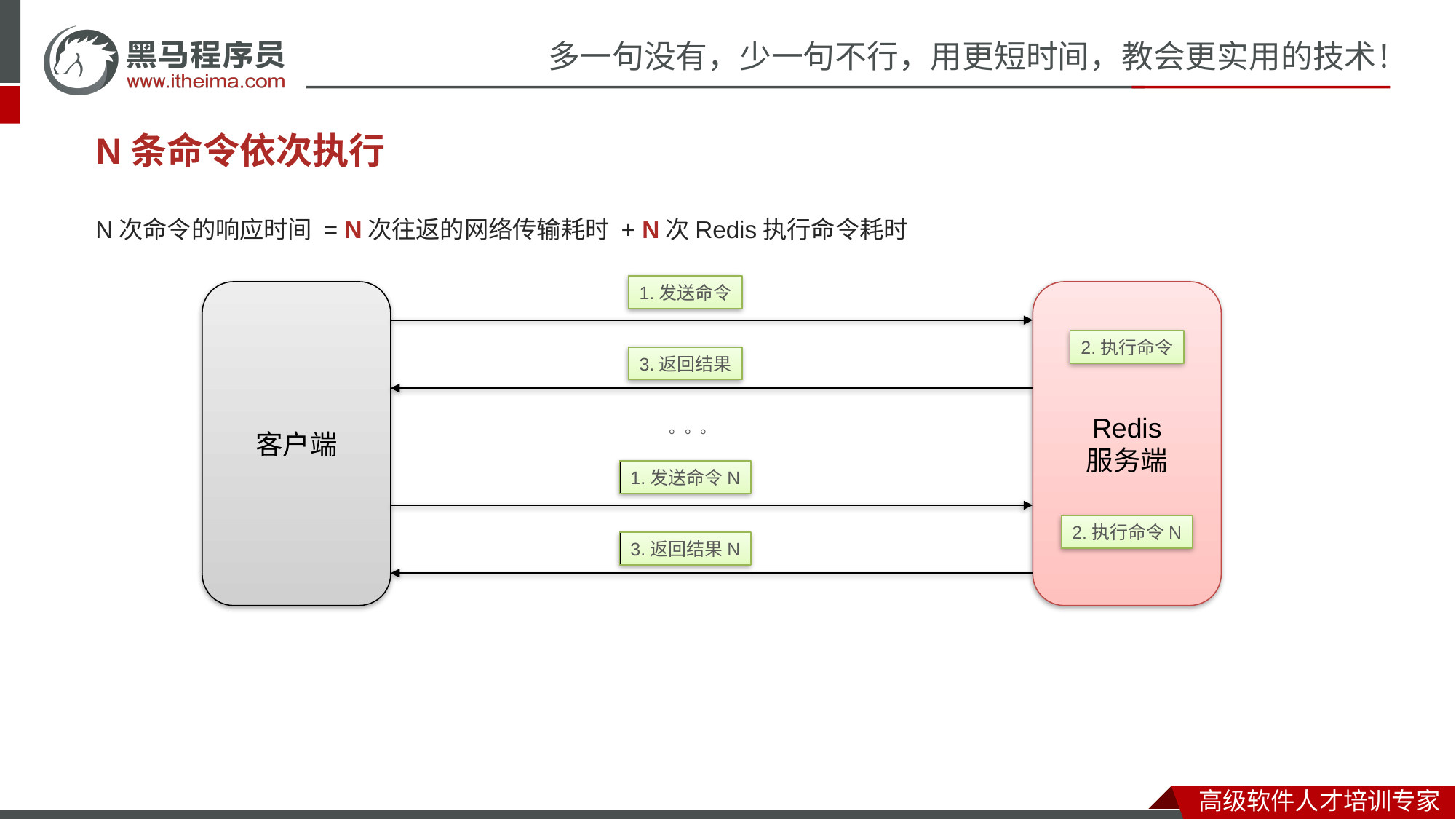

# N条命令依次执行
N次命令的响应时间 = N次往返的网络传输耗时 + N次Redis执行命令耗时
1.发送命令
客户端
Redis
服务端
2.执行命令
3.返回结果
。。。
1.发送命令N
2.执行命令N
3.返回结果N